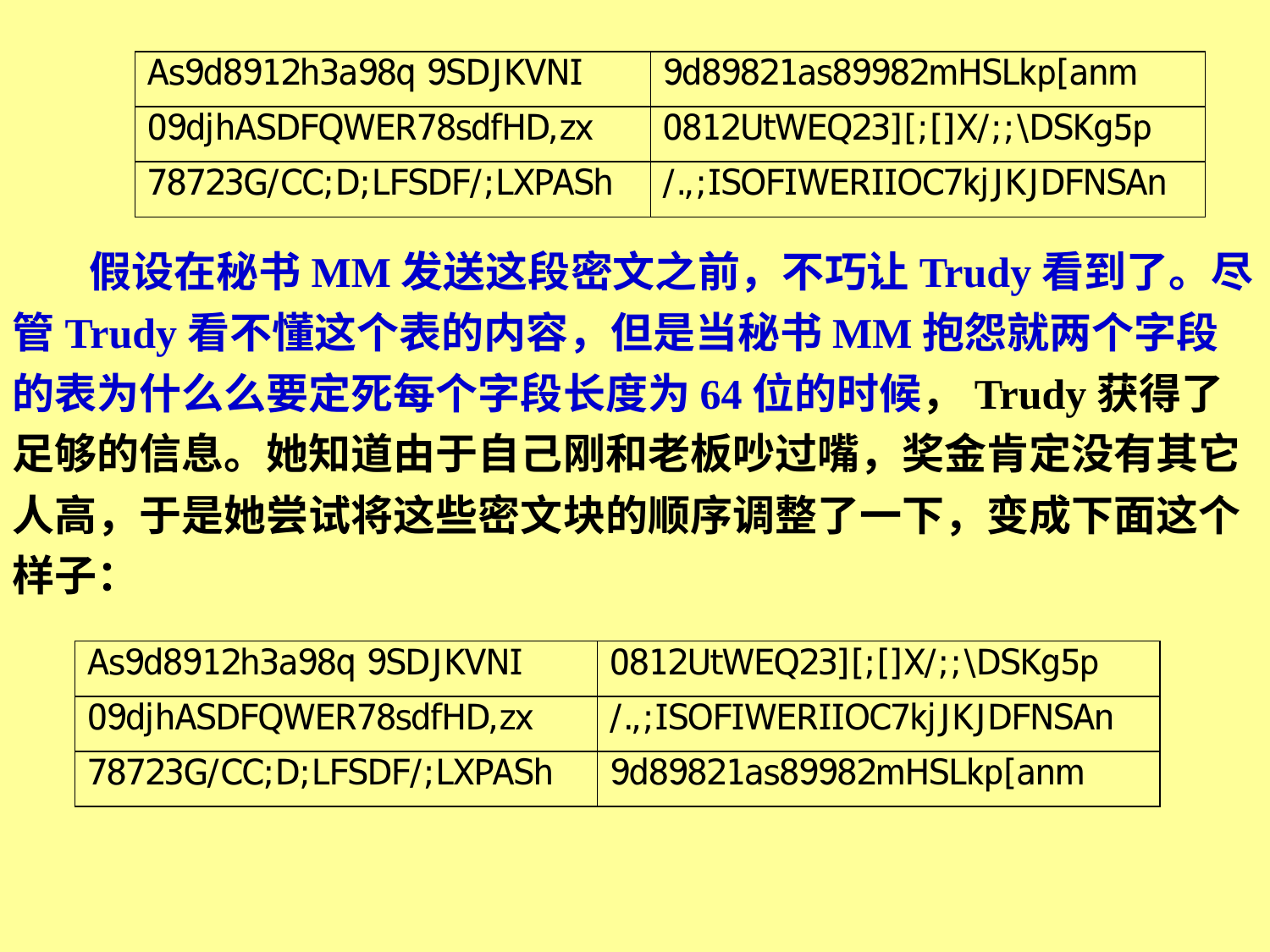

| As9d8912h3a98q 9SDJKVNI | 9d89821as89982mHSLkp[anm |
| --- | --- |
| 09djhASDFQWER78sdfHD,zx | 0812UtWEQ23][;[]X/;;\DSKg5p |
| 78723G/CC;D;LFSDF/;LXPASh | /.,;ISOFIWERIIOC7kjJKJDFNSAn |
       假设在秘书MM发送这段密文之前，不巧让Trudy看到了。尽管Trudy看不懂这个表的内容，但是当秘书MM抱怨就两个字段的表为什么么要定死每个字段长度为64位的时候，Trudy获得了足够的信息。她知道由于自己刚和老板吵过嘴，奖金肯定没有其它人高，于是她尝试将这些密文块的顺序调整了一下，变成下面这个样子：
| As9d8912h3a98q 9SDJKVNI | 0812UtWEQ23][;[]X/;;\DSKg5p |
| --- | --- |
| 09djhASDFQWER78sdfHD,zx | /.,;ISOFIWERIIOC7kjJKJDFNSAn |
| 78723G/CC;D;LFSDF/;LXPASh | 9d89821as89982mHSLkp[anm |